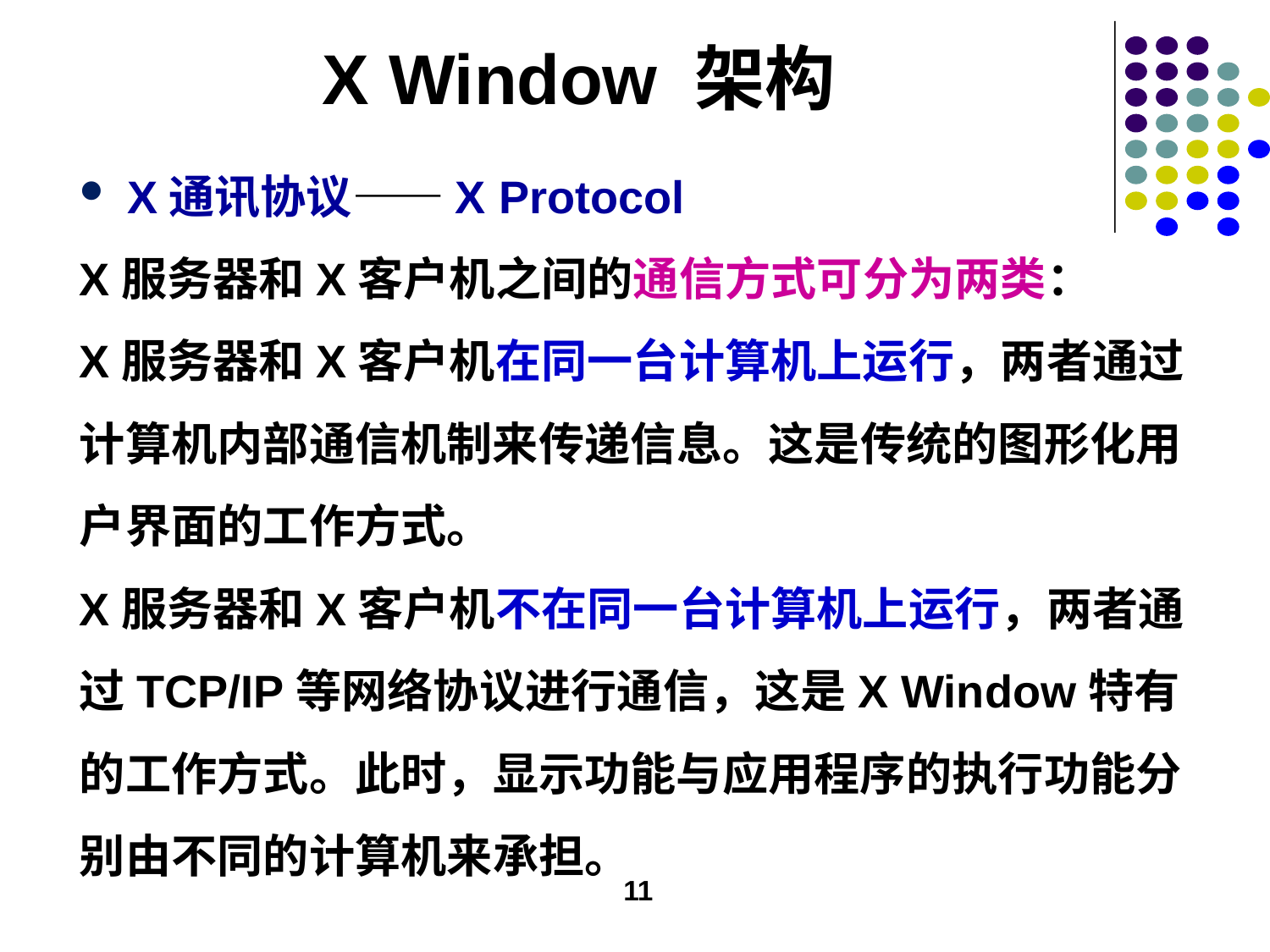

# X Window 架构
X通讯协议——X Protocol
X服务器和X客户机之间的通信方式可分为两类：
X服务器和X客户机在同一台计算机上运行，两者通过计算机内部通信机制来传递信息。这是传统的图形化用户界面的工作方式。
X服务器和X客户机不在同一台计算机上运行，两者通过TCP/IP等网络协议进行通信，这是X Window特有的工作方式。此时，显示功能与应用程序的执行功能分别由不同的计算机来承担。
11